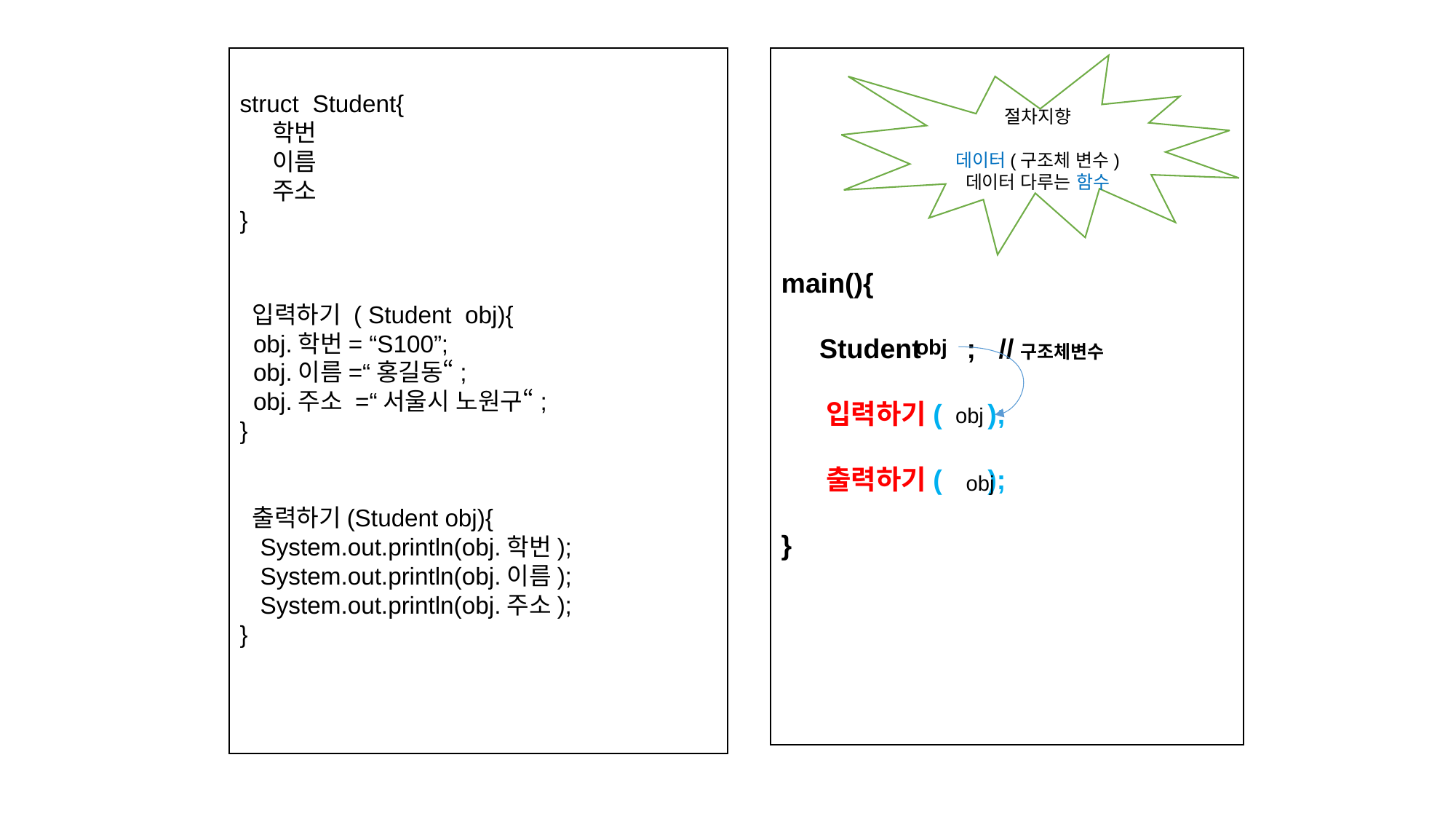

struct  Student{
    학번
    이름
    주소
}

 입력하기 ( Student  obj){
  obj.학번= “S100”;
  obj.이름=“홍길동“;
  obj.주소 =“서울시 노원구“;
}

 출력하기(Student obj){
   System.out.println(obj.학번);
   System.out.println(obj.이름);
   System.out.println(obj.주소);
}

main(){

     Student      ;   //구조체변수

     입력하기(      );

     출력하기(      );

}
절차지향

데이터(구조체 변수)
데이터 다루는 함수
obj
obj
obj